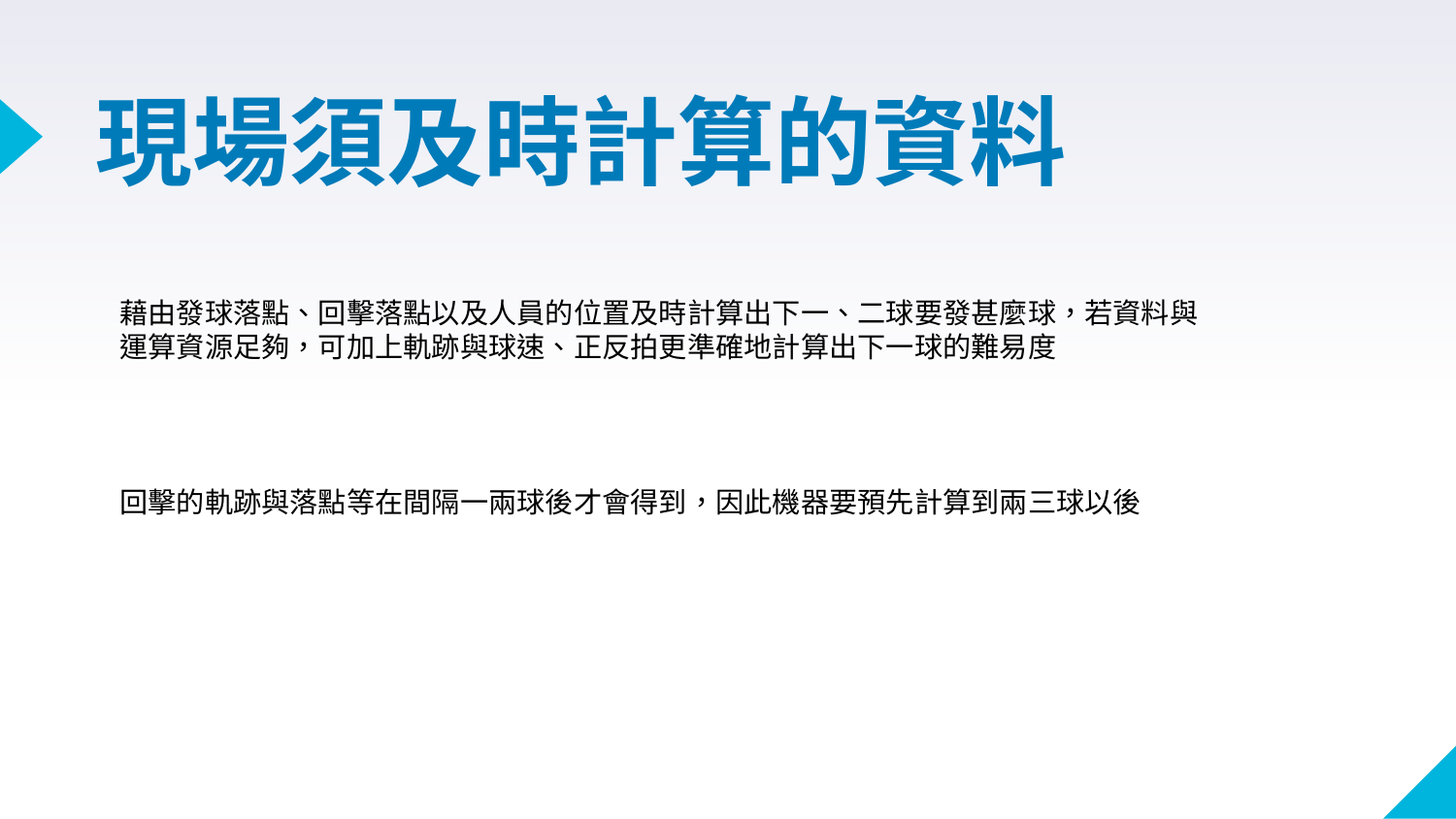

# 現場須及時計算的資料
藉由發球落點、回擊落點以及人員的位置及時計算出下一、二球要發甚麼球，若資料與運算資源足夠，可加上軌跡與球速、正反拍更準確地計算出下一球的難易度
回擊的軌跡與落點等在間隔一兩球後才會得到，因此機器要預先計算到兩三球以後